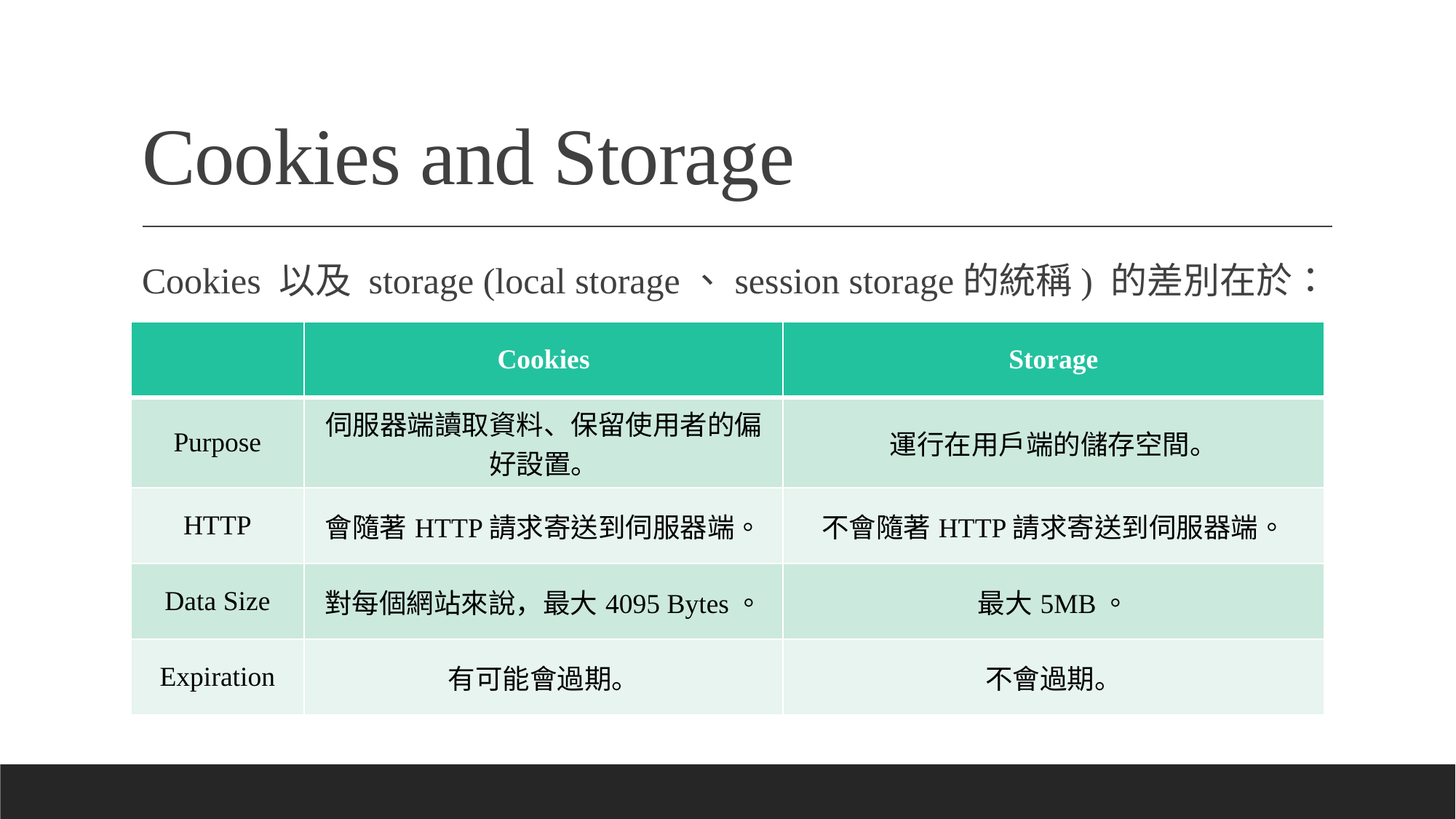

# Cookies and Storage
Cookies 以及 storage (local storage、session storage的統稱) 的差別在於：

|  | Cookies | Storage |
| --- | --- | --- |
| Purpose | 伺服器端讀取資料、保留使用者的偏好設置。 | 運行在用戶端的儲存空間。 |
| HTTP | 會隨著HTTP請求寄送到伺服器端。 | 不會隨著HTTP請求寄送到伺服器端。 |
| Data Size | 對每個網站來說，最大4095 Bytes。 | 最大5MB。 |
| Expiration | 有可能會過期。 | 不會過期。 |